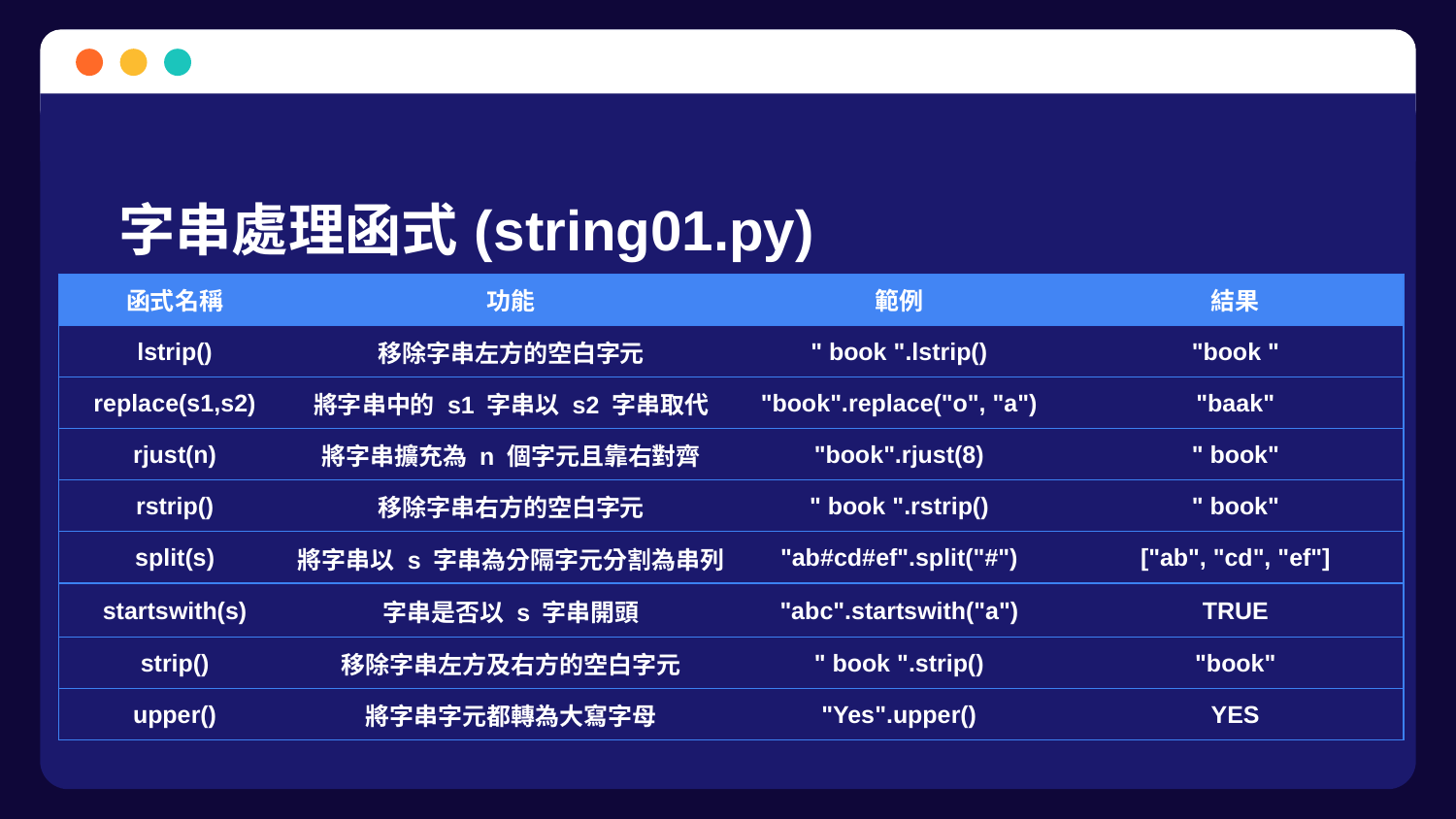

# 字串處理函式(string01.py)
| 函式名稱 | 功能 | 範例 | 結果 |
| --- | --- | --- | --- |
| lstrip() | 移除字串左方的空白字元 | " book ".lstrip() | "book " |
| replace(s1,s2) | 將字串中的 s1 字串以 s2 字串取代 | "book".replace("o", "a") | "baak" |
| rjust(n) | 將字串擴充為 n 個字元且靠右對齊 | "book".rjust(8) | " book" |
| rstrip() | 移除字串右方的空白字元 | " book ".rstrip() | " book" |
| split(s) | 將字串以 s 字串為分隔字元分割為串列 | "ab#cd#ef".split("#") | ["ab", "cd", "ef"] |
| startswith(s) | 字串是否以 s 字串開頭 | "abc".startswith("a") | TRUE |
| strip() | 移除字串左方及右方的空白字元 | " book ".strip() | "book" |
| upper() | 將字串字元都轉為大寫字母 | "Yes".upper() | YES |